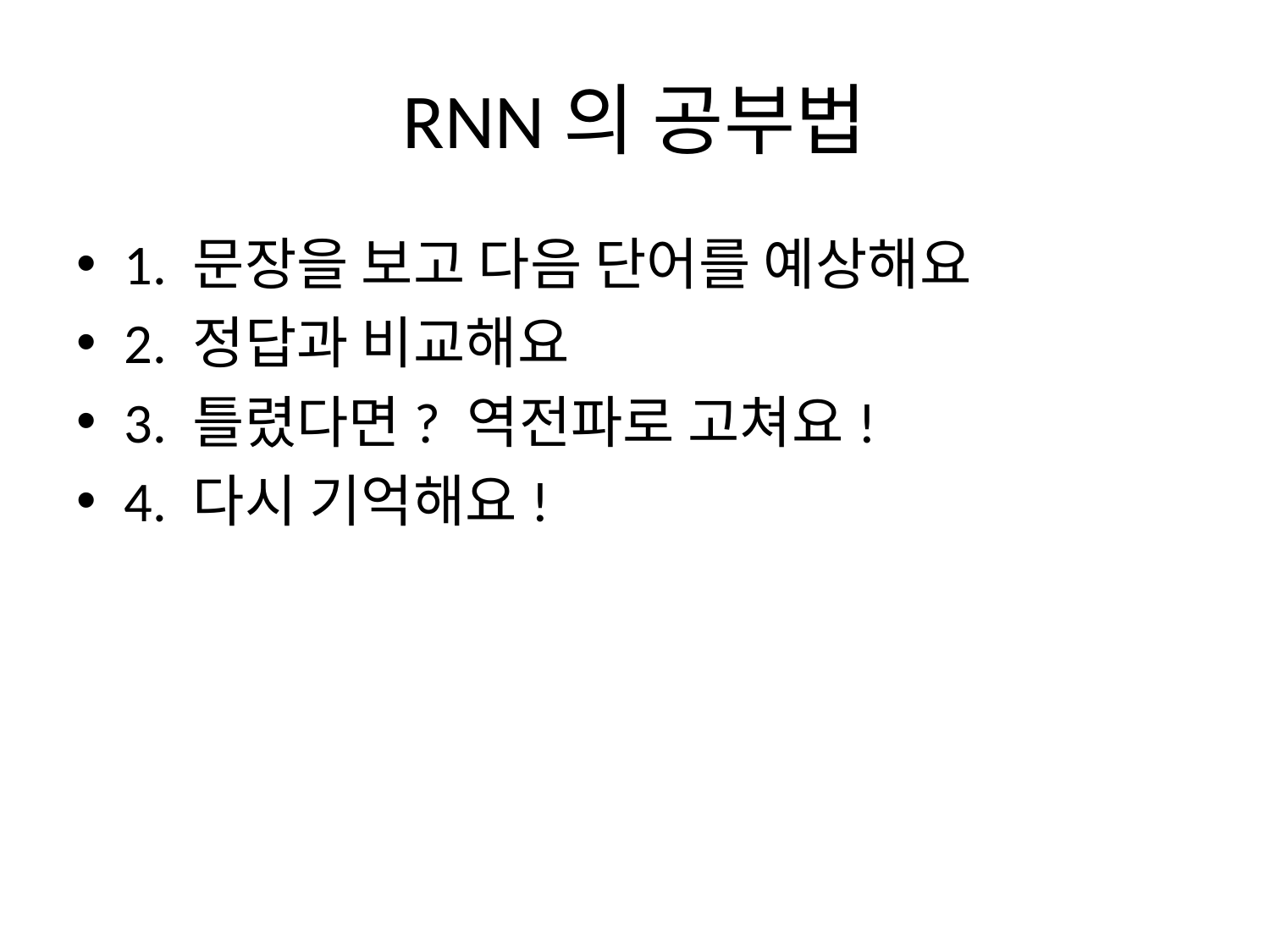

# RNN의 공부법
1. 문장을 보고 다음 단어를 예상해요
2. 정답과 비교해요
3. 틀렸다면? 역전파로 고쳐요!
4. 다시 기억해요!